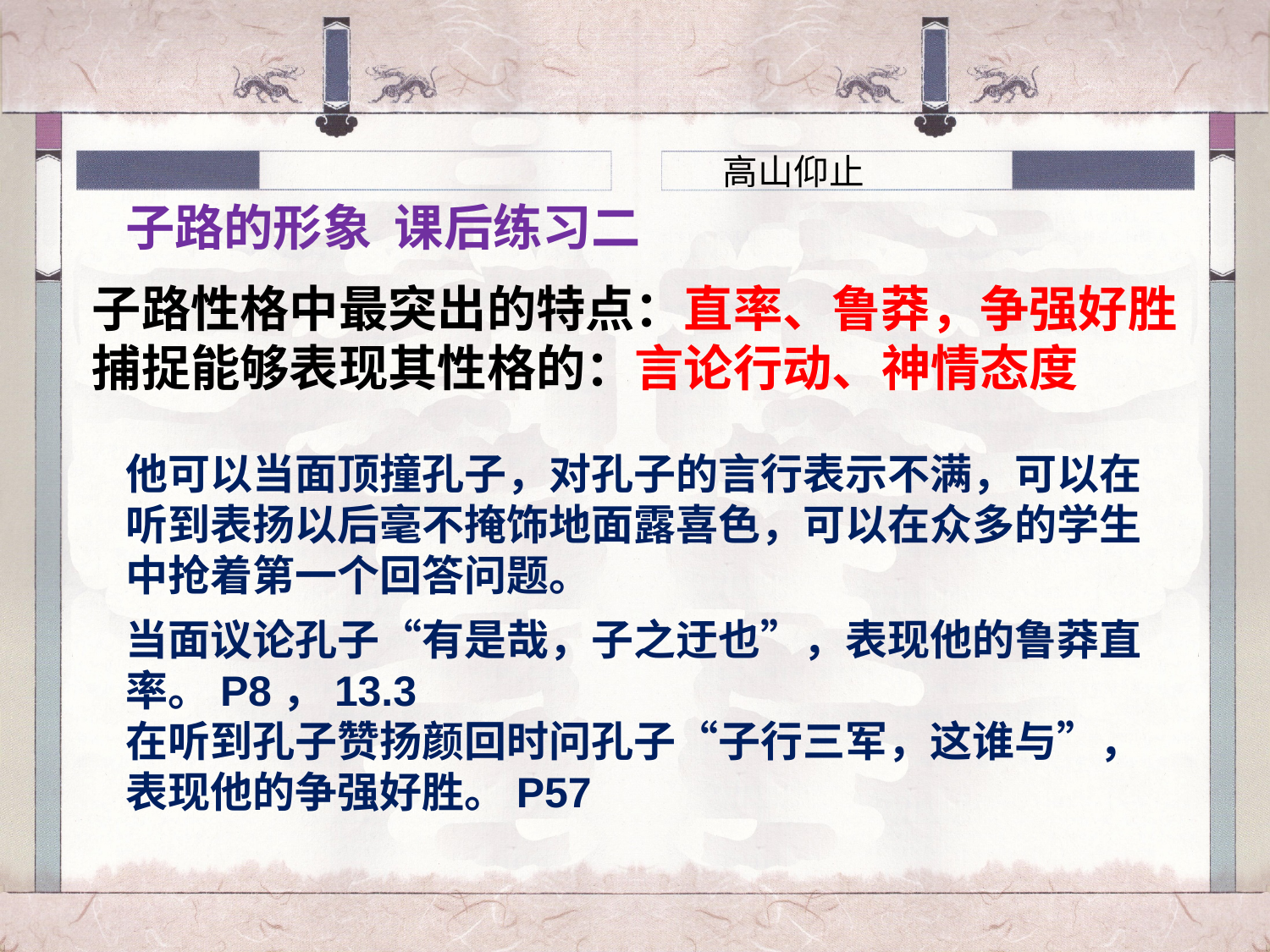

高山仰止
子路的形象  课后练习二
子路性格中最突出的特点：直率、鲁莽，争强好胜
捕捉能够表现其性格的：言论行动、神情态度
他可以当面顶撞孔子，对孔子的言行表示不满，可以在听到表扬以后毫不掩饰地面露喜色，可以在众多的学生中抢着第一个回答问题。
当面议论孔子“有是哉，子之迂也”，表现他的鲁莽直率。P8，13.3
在听到孔子赞扬颜回时问孔子“子行三军，这谁与”，表现他的争强好胜。P57